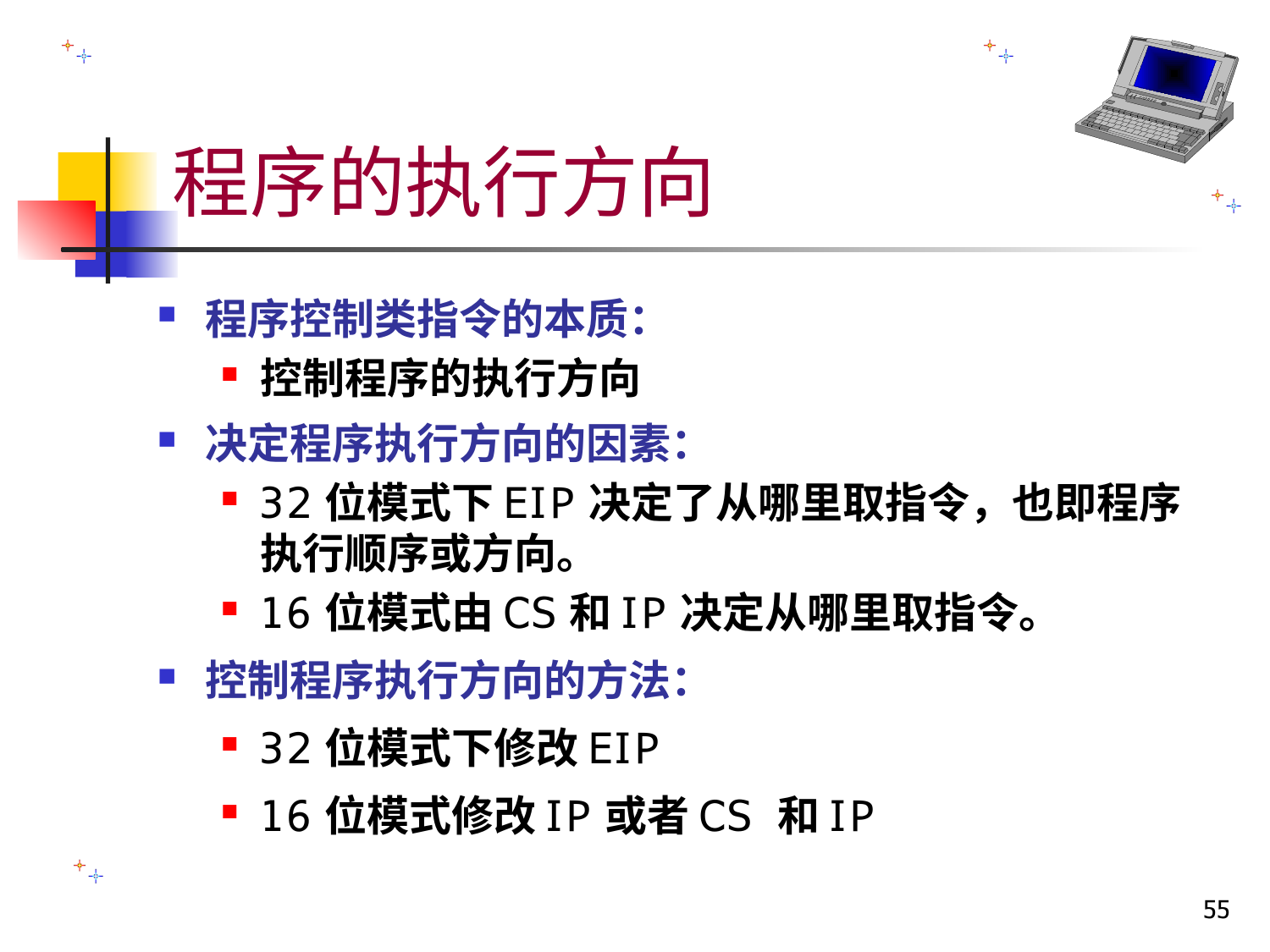

# 程序的执行方向
程序控制类指令的本质：
控制程序的执行方向
决定程序执行方向的因素：
32位模式下EIP决定了从哪里取指令，也即程序执行顺序或方向。
16位模式由CS和IP决定从哪里取指令。
控制程序执行方向的方法：
32位模式下修改EIP
16位模式修改IP或者CS 和IP
55